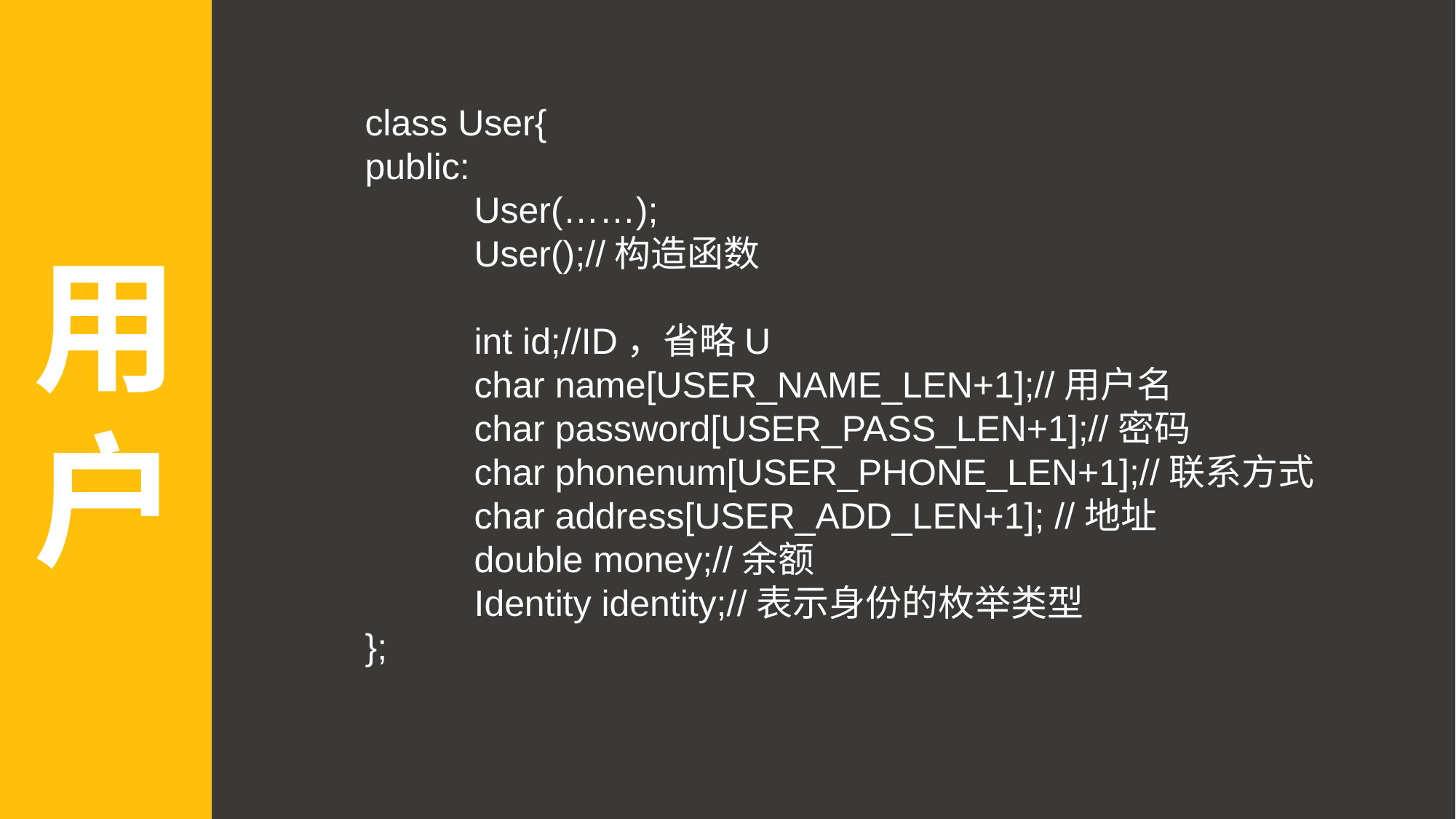

用户
class User{
public:
	User(……);
	User();//构造函数

	int id;//ID，省略U
	char name[USER_NAME_LEN+1];//用户名
	char password[USER_PASS_LEN+1];//密码
	char phonenum[USER_PHONE_LEN+1];//联系方式
	char address[USER_ADD_LEN+1]; //地址
	double money;//余额
	Identity identity;//表示身份的枚举类型
};